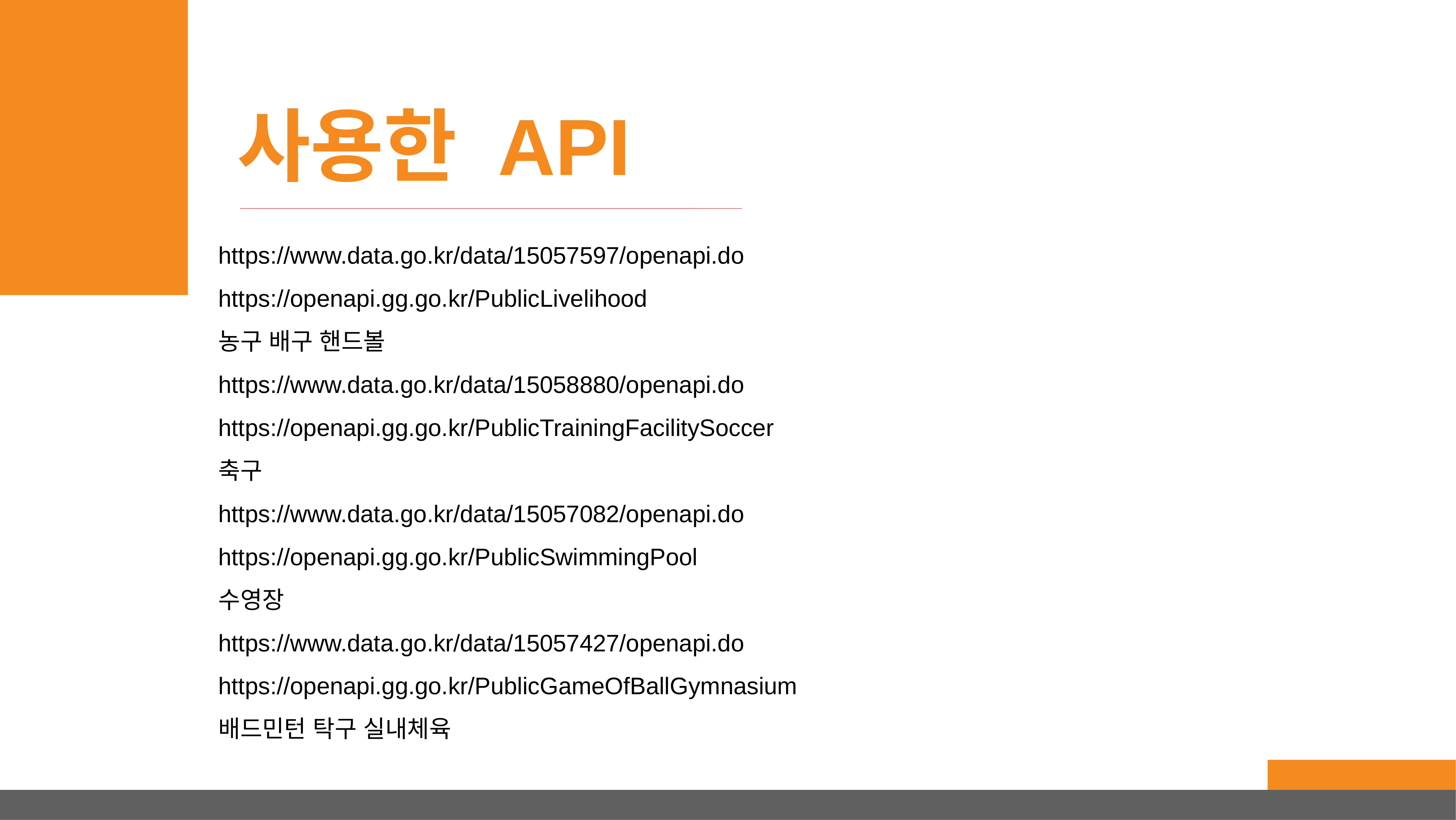

사용한 API

https://www.data.go.kr/data/15057597/openapi.do
https://openapi.gg.go.kr/PublicLivelihood
농구 배구 핸드볼
https://www.data.go.kr/data/15058880/openapi.do
https://openapi.gg.go.kr/PublicTrainingFacilitySoccer
축구
https://www.data.go.kr/data/15057082/openapi.do
https://openapi.gg.go.kr/PublicSwimmingPool
수영장
https://www.data.go.kr/data/15057427/openapi.do
https://openapi.gg.go.kr/PublicGameOfBallGymnasium
배드민턴 탁구 실내체육